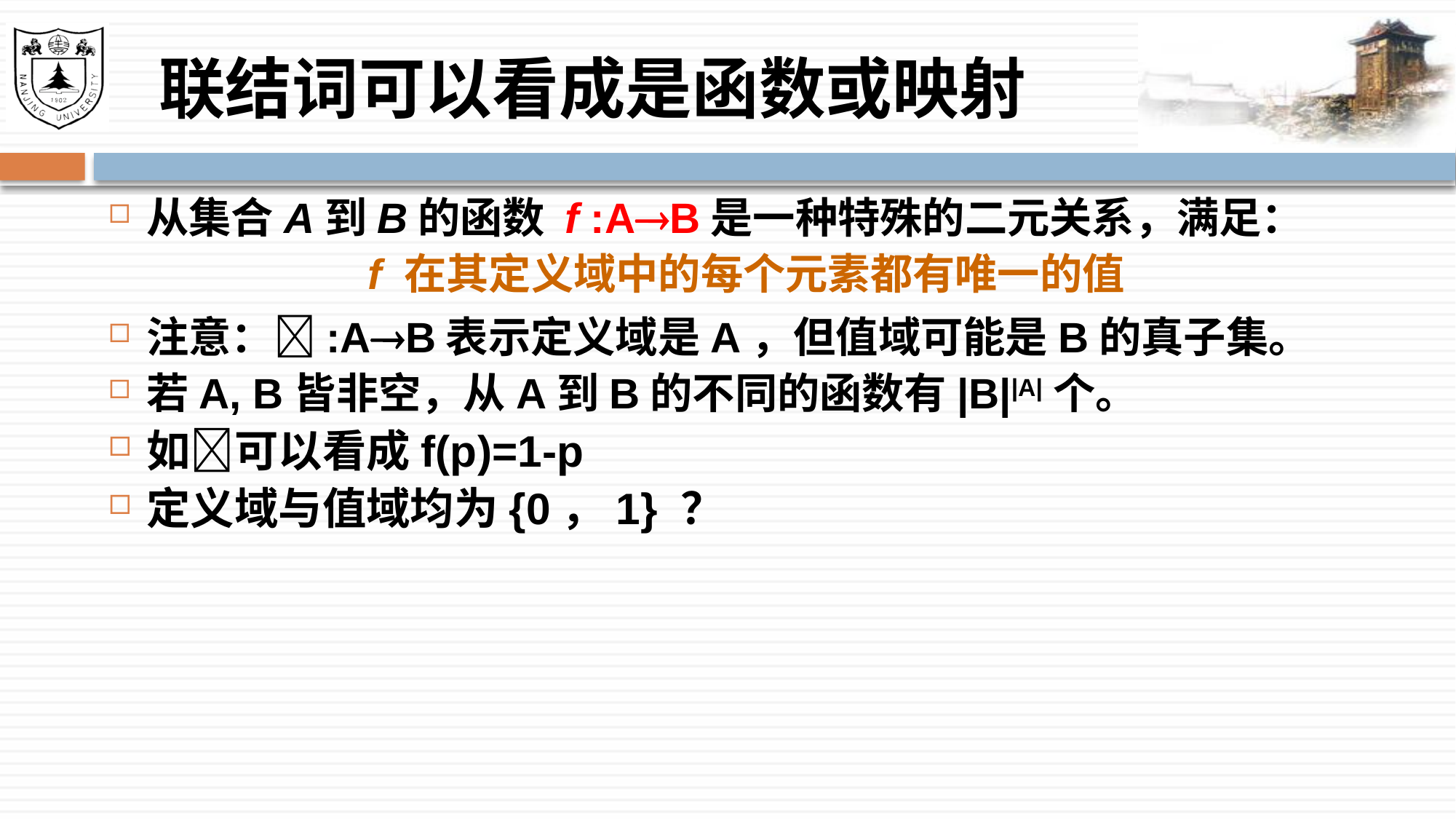

# 联结词可以看成是函数或映射
从集合A到B的函数 f :A→B是一种特殊的二元关系，满足：
f 在其定义域中的每个元素都有唯一的值
注意：ƒ:A→B表示定义域是A，但值域可能是B的真子集。
若A, B皆非空，从A到B的不同的函数有|B||A|个。
如¬可以看成f(p)=1-p
定义域与值域均为{0，1} ？